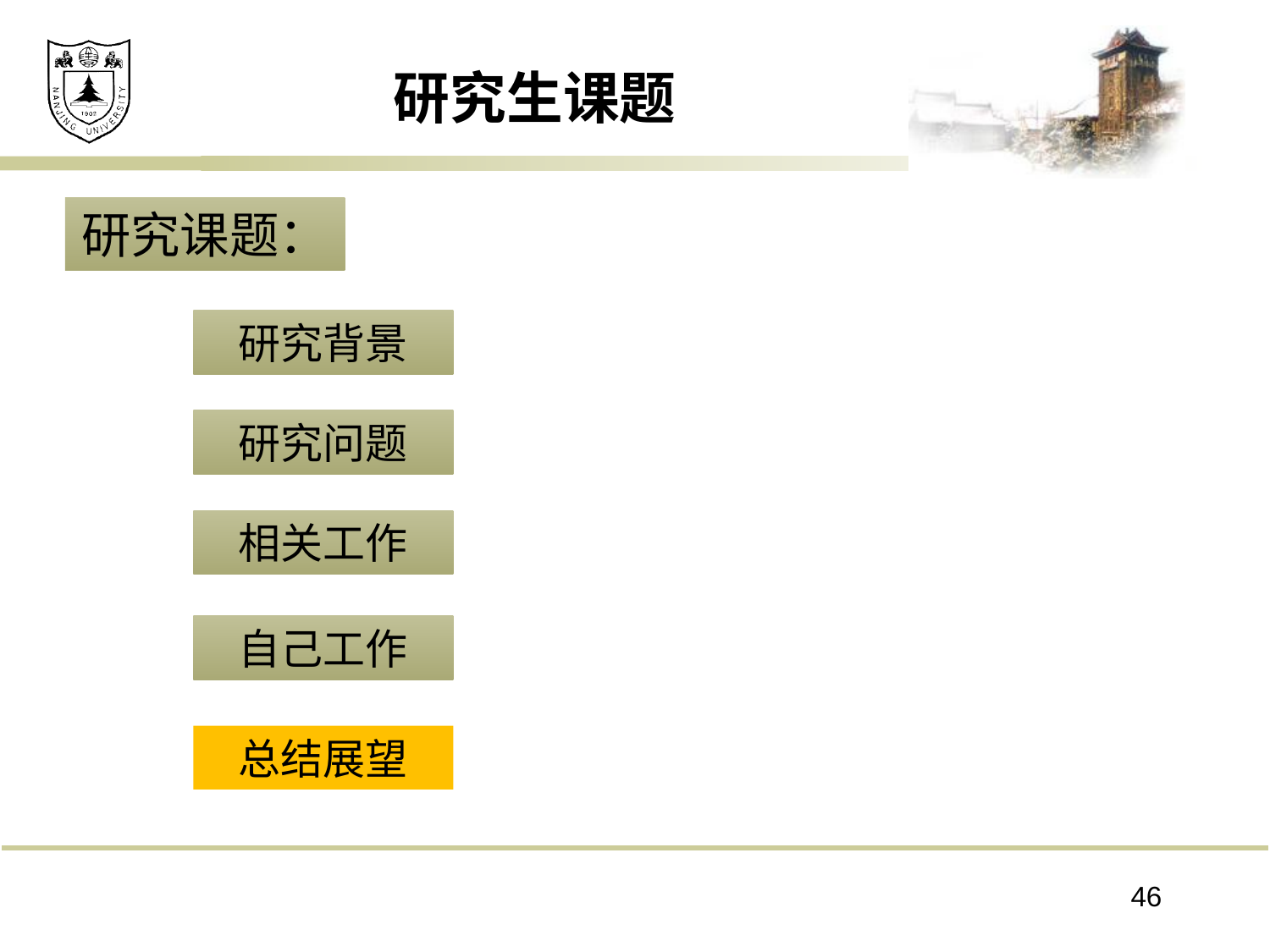

研究生课题
研究课题：
研究背景
研究问题
相关工作
自己工作
总结展望
46